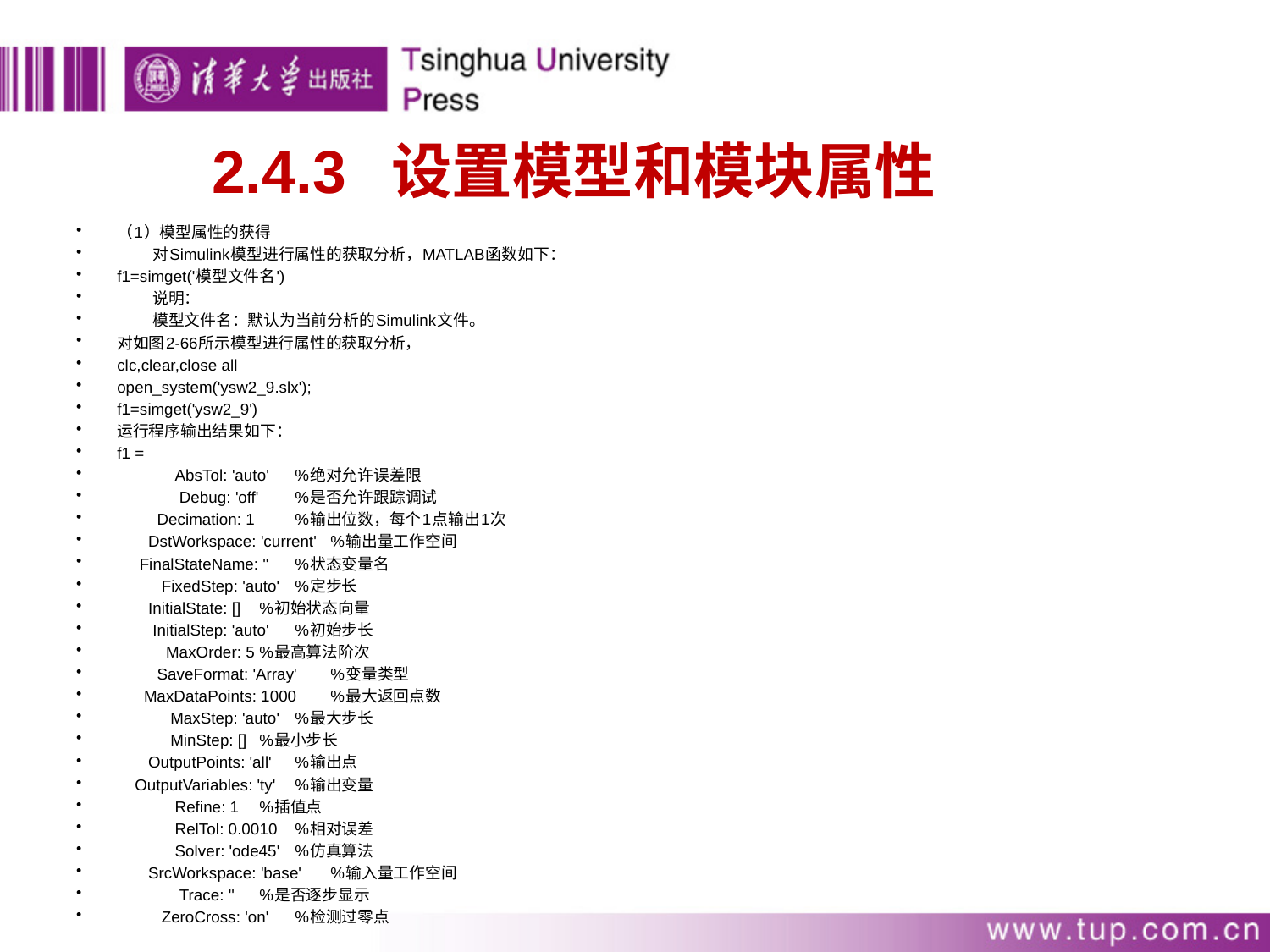

# 2.4.3  设置模型和模块属性
（1）模型属性的获得
	对Simulink模型进行属性的获取分析，MATLAB函数如下：
f1=simget('模型文件名')
	说明：
	模型文件名：默认为当前分析的Simulink文件。
对如图2-66所示模型进行属性的获取分析，
clc,clear,close all
open_system('ysw2_9.slx');
f1=simget('ysw2_9')
运行程序输出结果如下：
f1 =
             AbsTol: 'auto'  			%绝对允许误差限
              Debug: 'off'  			%是否允许跟踪调试
         Decimation: 1  			%输出位数，每个1点输出1次
       DstWorkspace: 'current'  		%输出量工作空间
     FinalStateName: ''  			%状态变量名
          FixedStep: 'auto'  			%定步长
       InitialState: []				%初始状态向量
        InitialStep: 'auto'			%初始步长
           MaxOrder: 5			%最高算法阶次
         SaveFormat: 'Array'		%变量类型
      MaxDataPoints: 1000		%最大返回点数
            MaxStep: 'auto'		%最大步长
            MinStep: []			%最小步长
       OutputPoints: 'all'		%输出点
    OutputVariables: 'ty'			%输出变量
             Refine: 1			%插值点
             RelTol: 0.0010		%相对误差
             Solver: 'ode45'		%仿真算法
       SrcWorkspace: 'base'		%输入量工作空间
              Trace: ''			%是否逐步显示
          ZeroCross: 'on'		%检测过零点